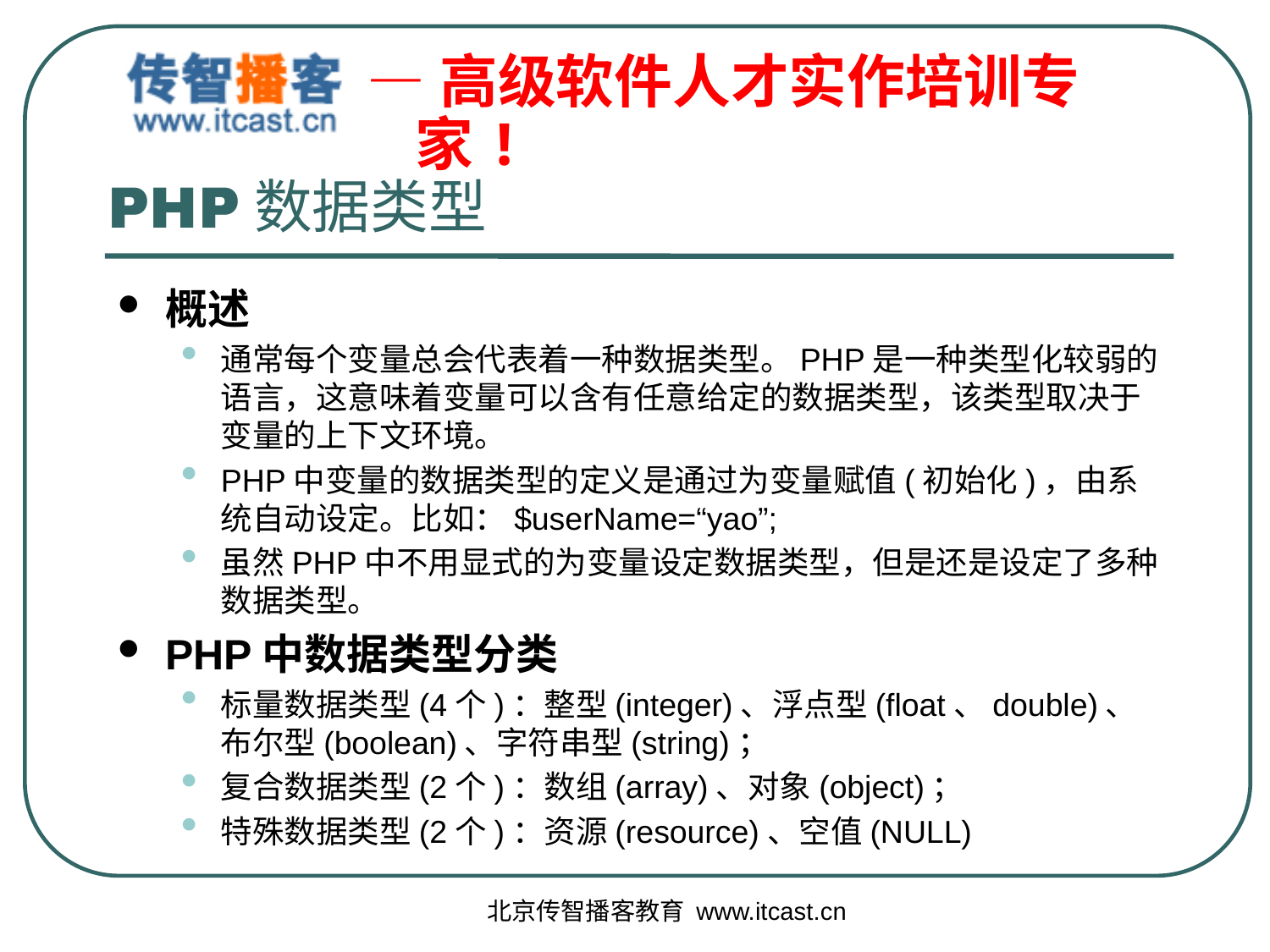

# PHP数据类型
概述
通常每个变量总会代表着一种数据类型。PHP是一种类型化较弱的语言，这意味着变量可以含有任意给定的数据类型，该类型取决于变量的上下文环境。
PHP中变量的数据类型的定义是通过为变量赋值(初始化)，由系统自动设定。比如：$userName=“yao”;
虽然PHP中不用显式的为变量设定数据类型，但是还是设定了多种数据类型。
PHP中数据类型分类
标量数据类型(4个)：整型(integer)、浮点型(float、double)、布尔型(boolean)、字符串型(string)；
复合数据类型(2个)：数组(array)、对象(object)；
特殊数据类型(2个)：资源(resource)、空值(NULL)